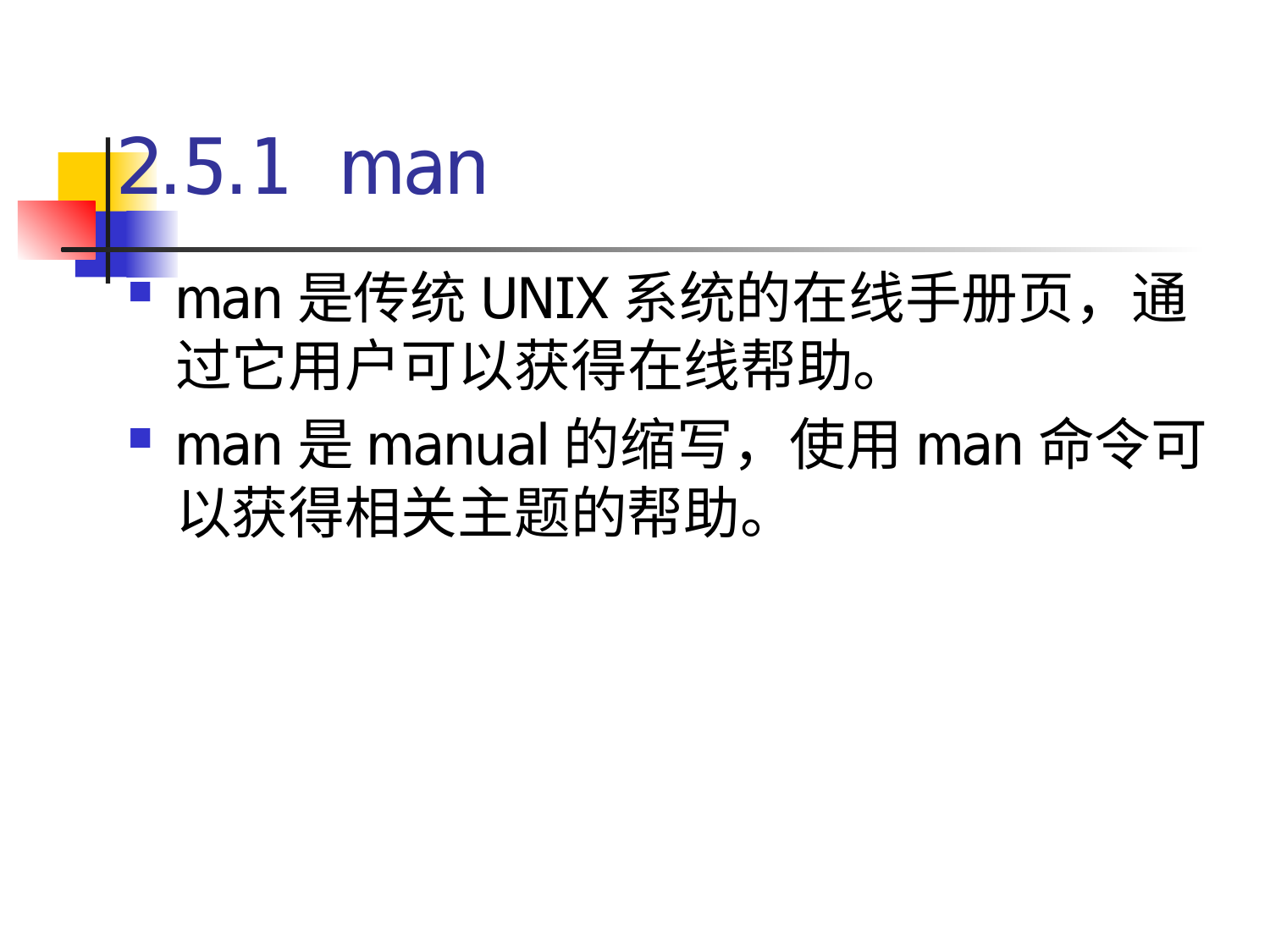

# 2.5.1  man
man是传统UNIX系统的在线手册页，通过它用户可以获得在线帮助。
man是manual的缩写，使用man命令可以获得相关主题的帮助。